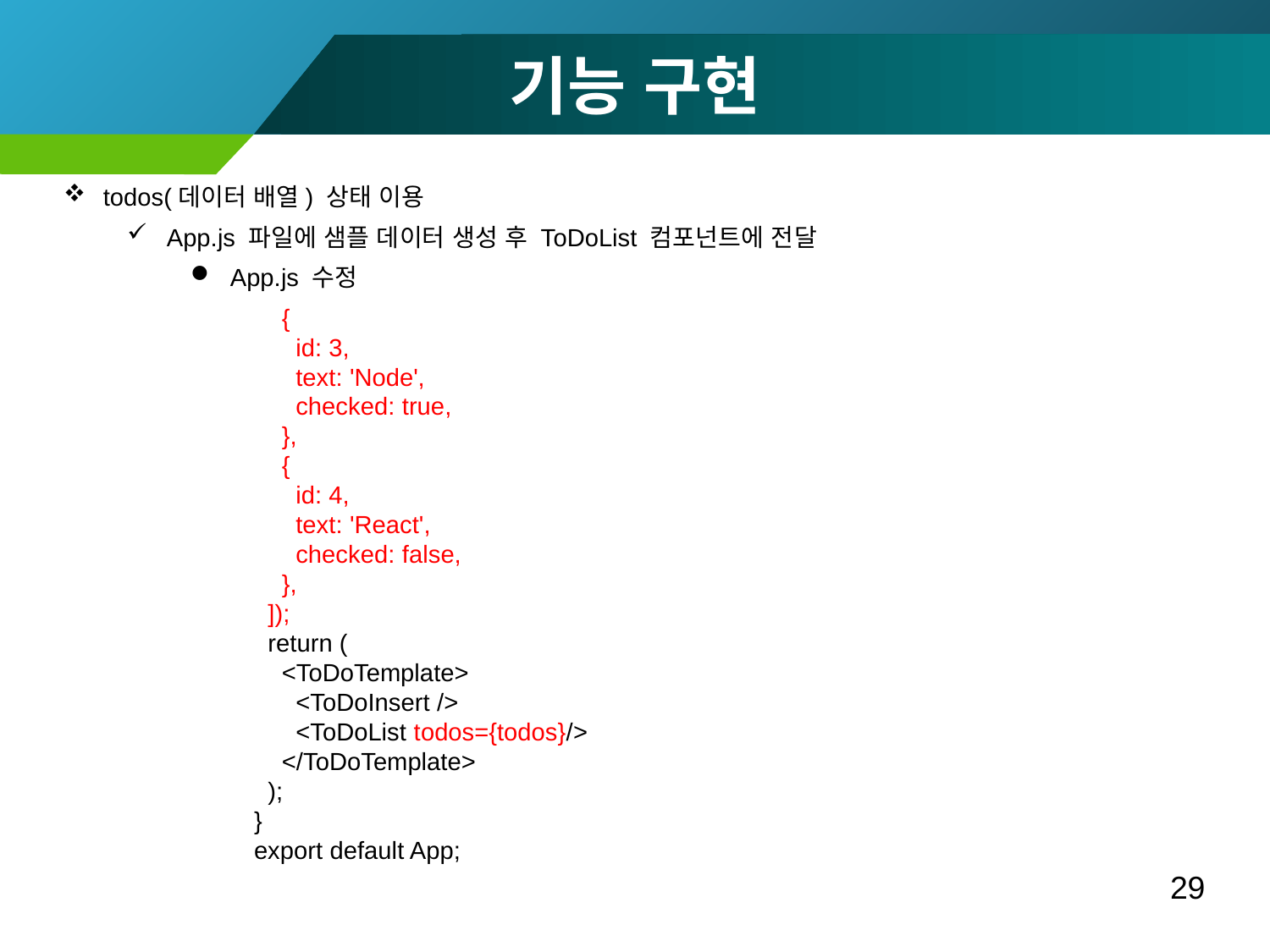

기능 구현
todos(데이터 배열) 상태 이용
App.js 파일에 샘플 데이터 생성 후 ToDoList 컴포넌트에 전달
App.js 수정
    {
      id: 3,
      text: 'Node',
      checked: true,
    },
    {
      id: 4,
      text: 'React',
      checked: false,
    },
  ]);
  return (
    <ToDoTemplate>
      <ToDoInsert />
      <ToDoList todos={todos}/>
    </ToDoTemplate>
  );
}
export default App;
29